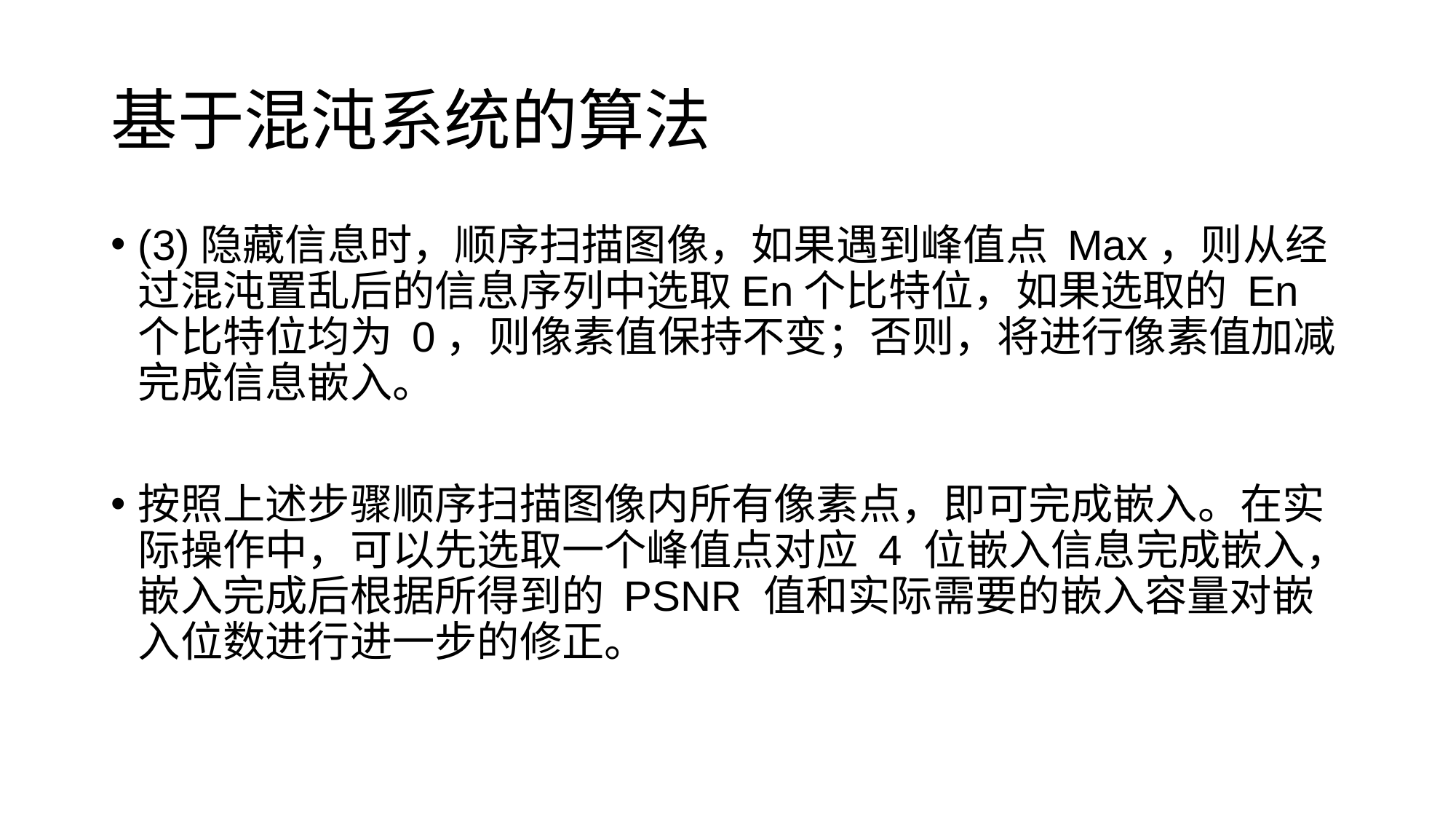

# 基于混沌系统的算法
(3)隐藏信息时，顺序扫描图像，如果遇到峰值点 Max，则从经过混沌置乱后的信息序列中选取En个比特位，如果选取的 En 个比特位均为 0，则像素值保持不变；否则，将进行像素值加减完成信息嵌入。

按照上述步骤顺序扫描图像内所有像素点，即可完成嵌入。在实际操作中，可以先选取一个峰值点对应 4 位嵌入信息完成嵌入，嵌入完成后根据所得到的 PSNR 值和实际需要的嵌入容量对嵌入位数进行进一步的修正。